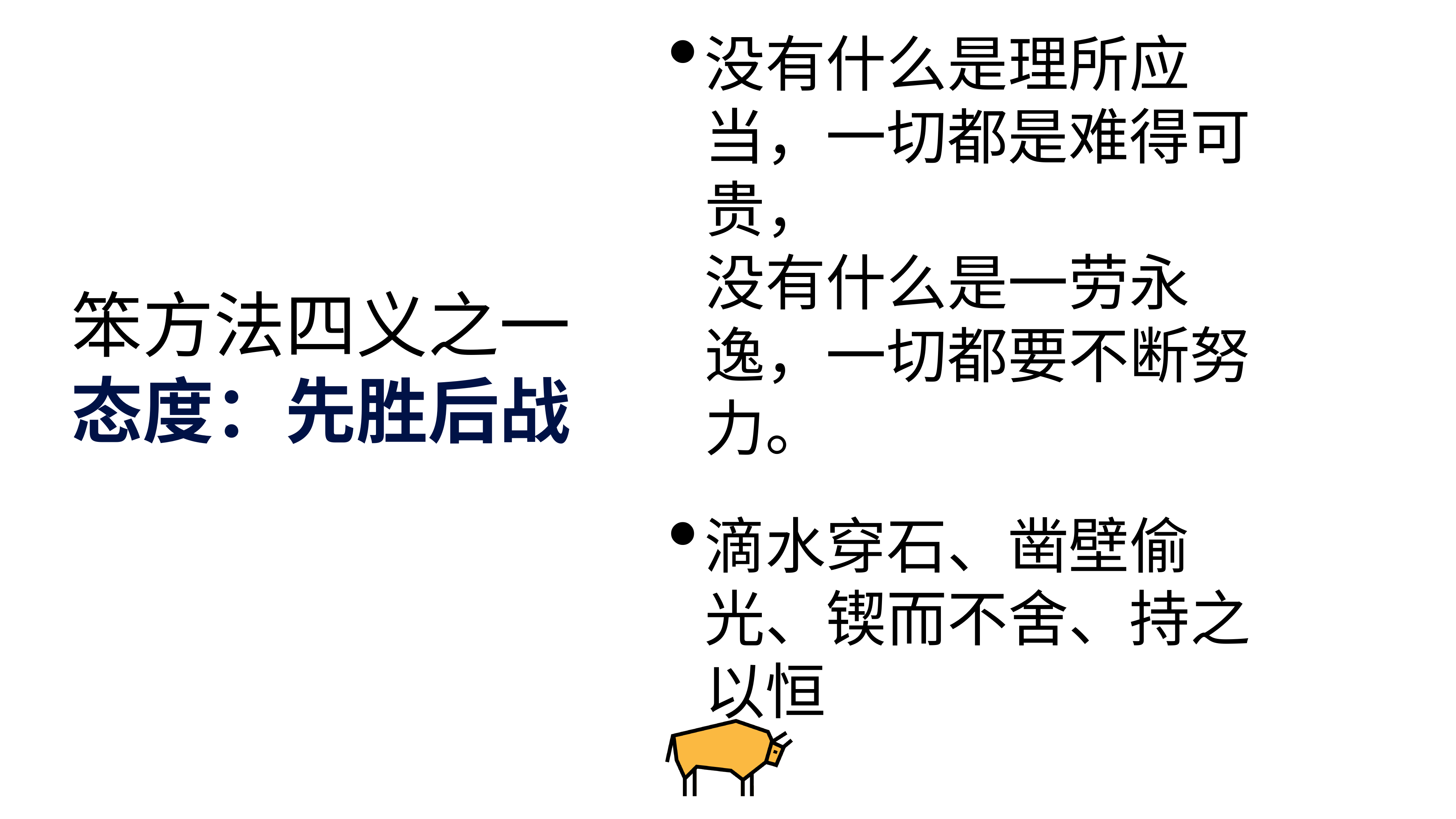

没有什么是理所应当，一切都是难得可贵，
没有什么是一劳永逸，一切都要不断努力。
滴水穿石、凿壁偷光、锲而不舍、持之以恒
# 笨方法四义之一 态度：先胜后战